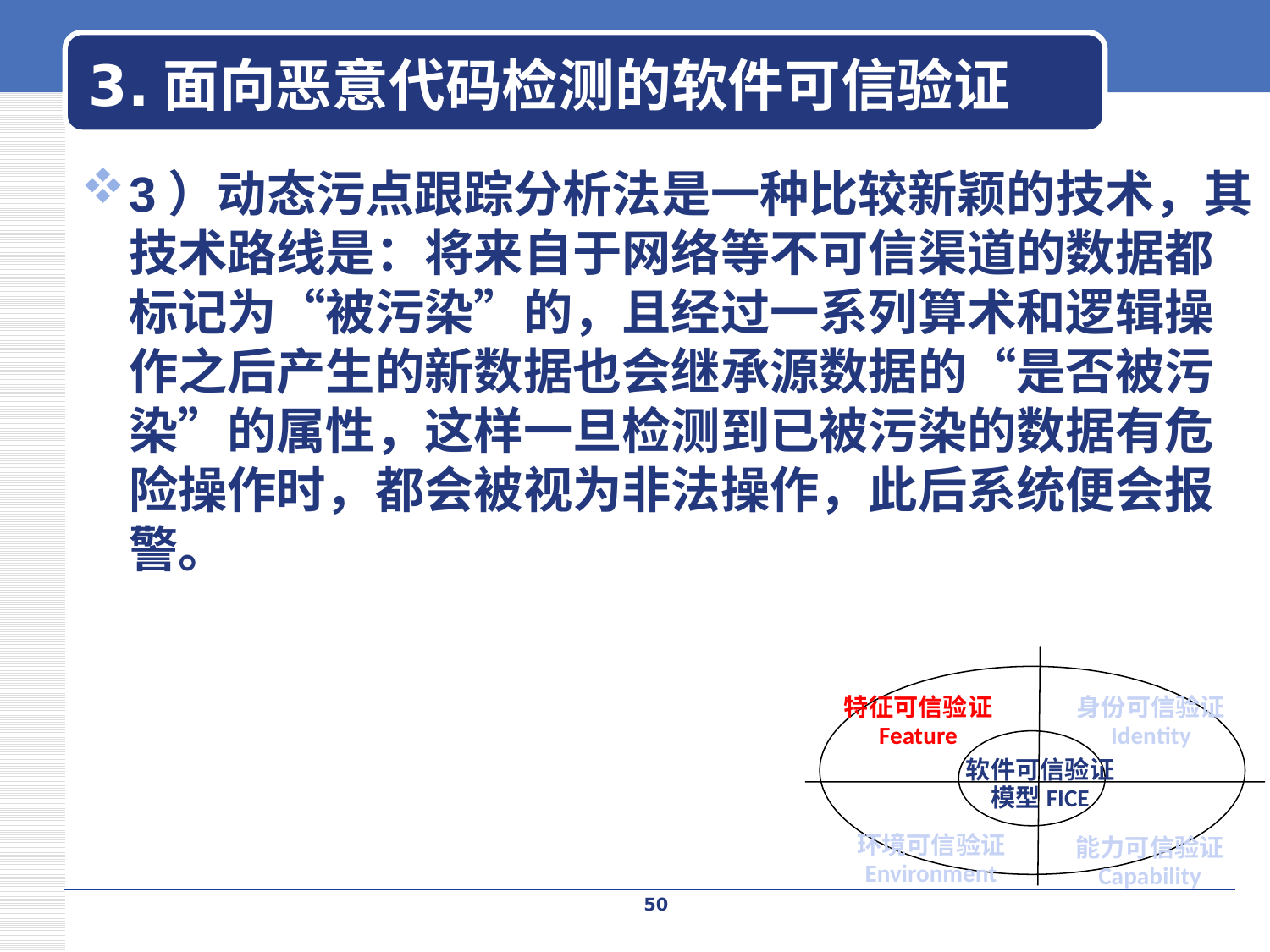

# 3.面向恶意代码检测的软件可信验证
3）动态污点跟踪分析法是一种比较新颖的技术，其技术路线是：将来自于网络等不可信渠道的数据都标记为“被污染”的，且经过一系列算术和逻辑操作之后产生的新数据也会继承源数据的“是否被污染”的属性，这样一旦检测到已被污染的数据有危险操作时，都会被视为非法操作，此后系统便会报警。

特征可信验证
Feature
身份可信验证
Identity

软件可信验证
模型FICE

环境可信验证
Environment
能力可信验证
Capability
50